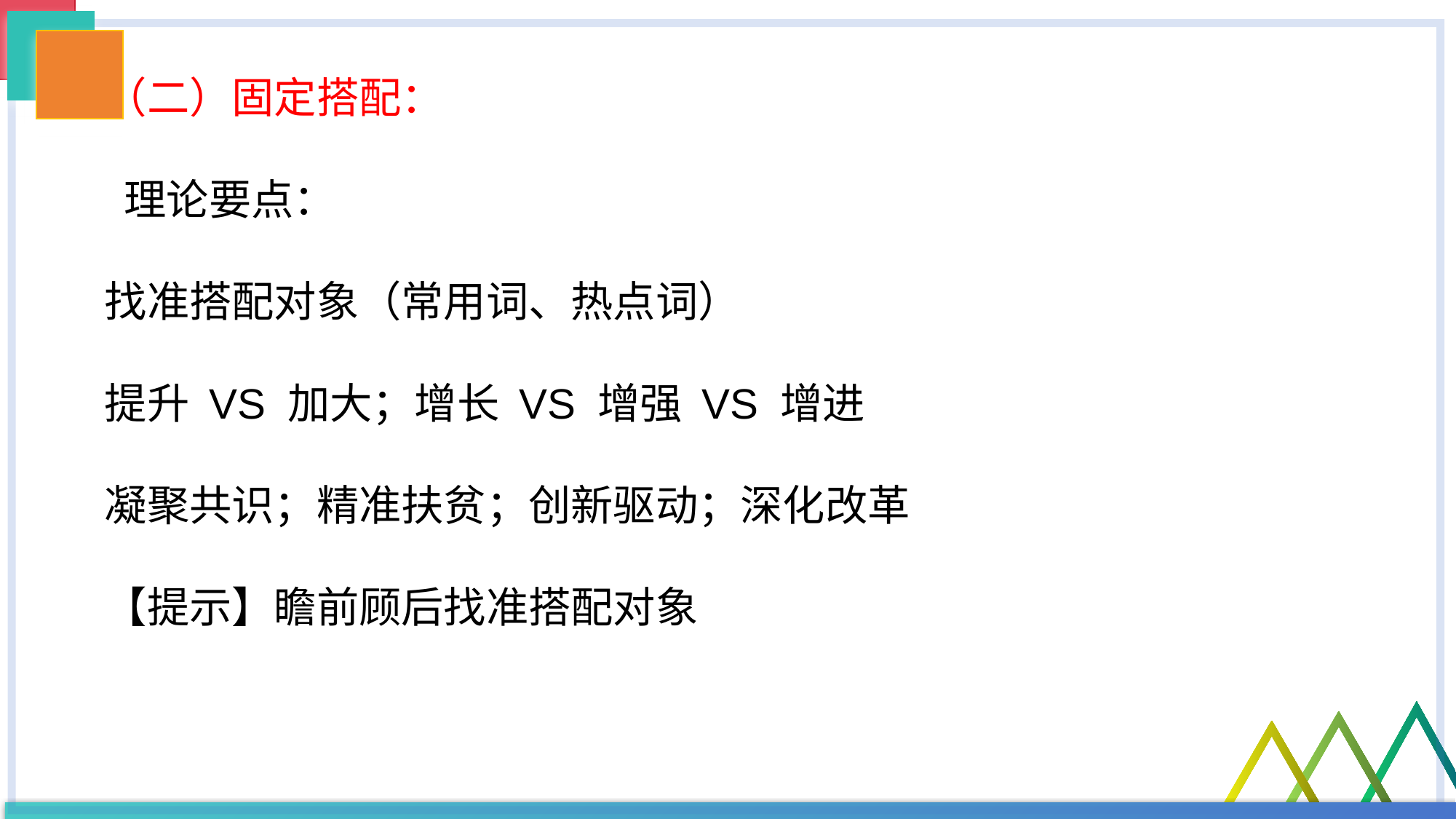

（二）固定搭配：

 理论要点：

找准搭配对象（常用词、热点词）

提升 VS 加大；增长 VS 增强 VS 增进

凝聚共识；精准扶贫；创新驱动；深化改革

【提示】瞻前顾后找准搭配对象